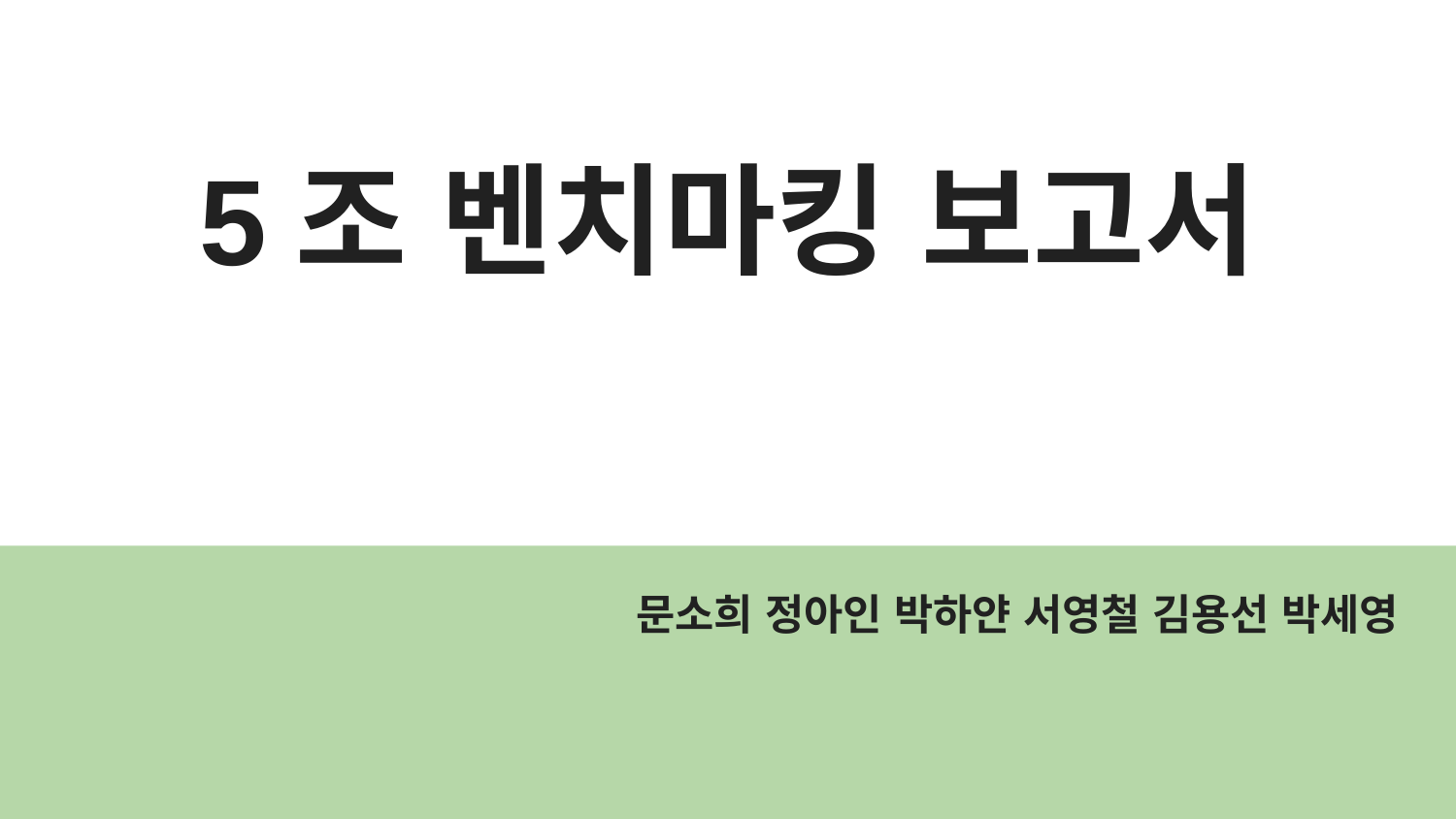

# 5조 벤치마킹 보고서
문소희 정아인 박하얀 서영철 김용선 박세영